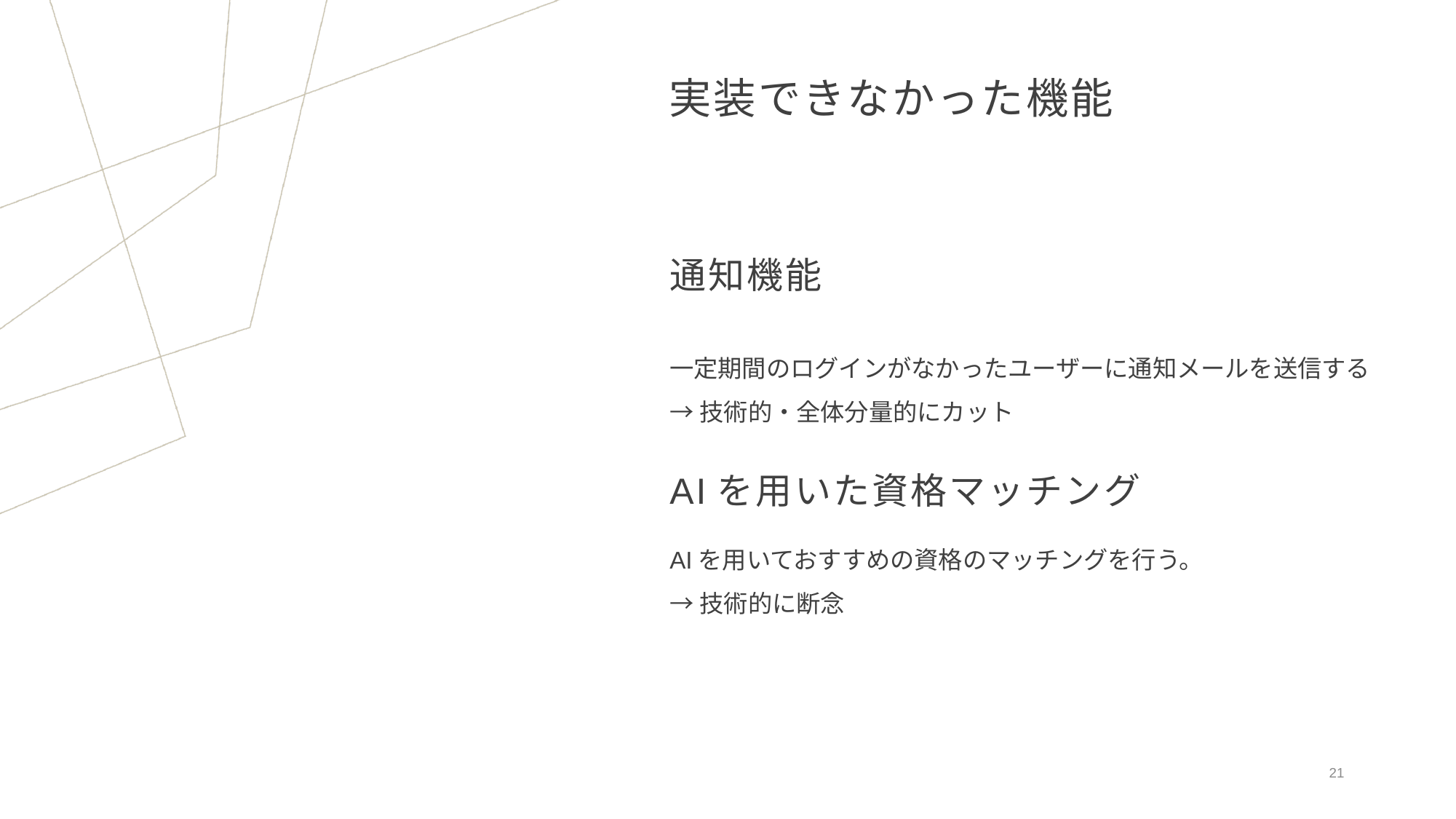

# 実装できなかった機能
通知機能
一定期間のログインがなかったユーザーに通知メールを送信する
→技術的・全体分量的にカット
AIを用いた資格マッチング
AIを用いておすすめの資格のマッチングを行う。
→技術的に断念
21